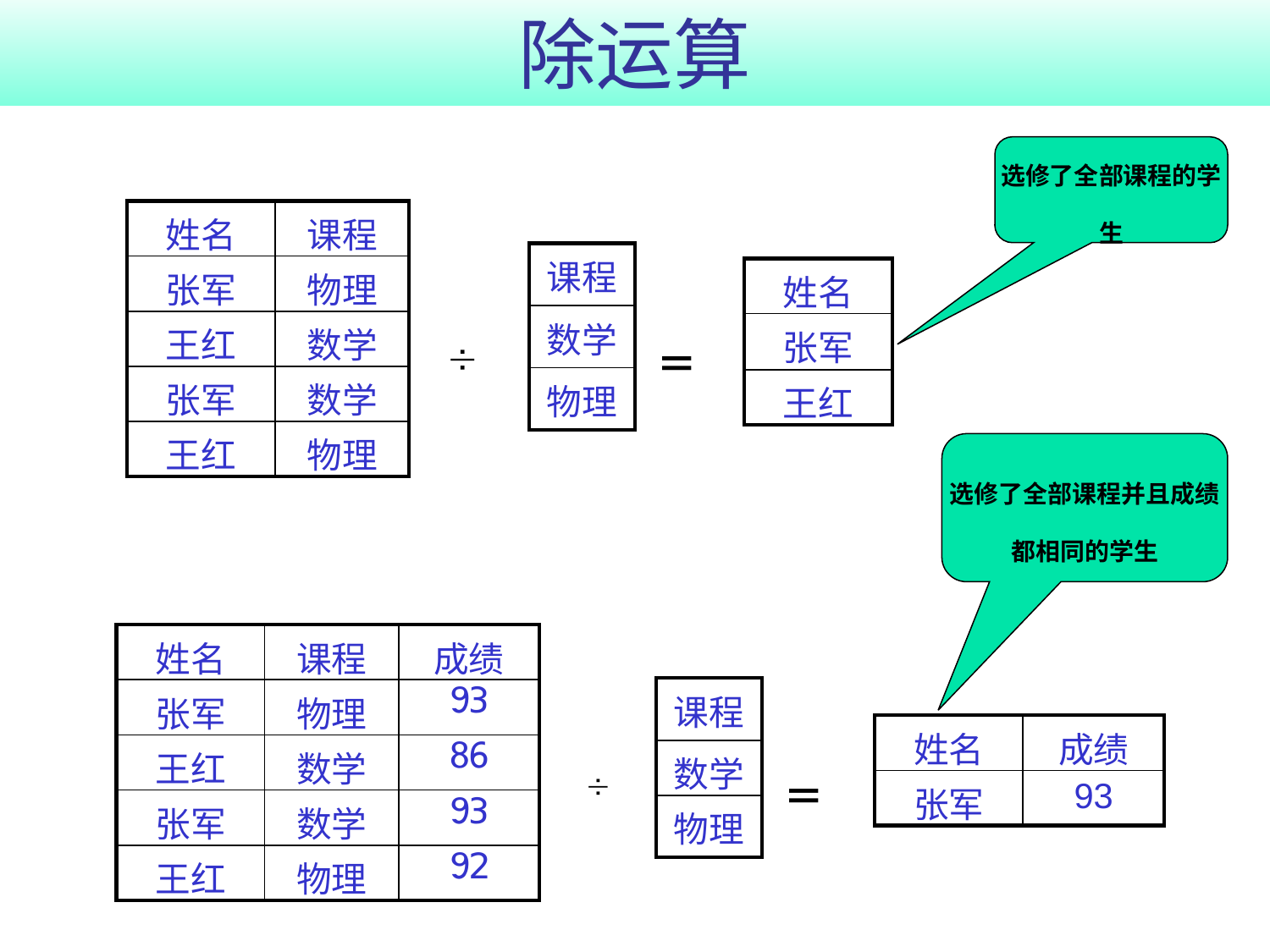

# 除运算
选修了全部课程的学生
| 姓名 | 课程 |
| --- | --- |
| 张军 | 物理 |
| 王红 | 数学 |
| 张军 | 数学 |
| 王红 | 物理 |
| 课程 |
| --- |
| 数学 |
| 物理 |
| 姓名 |
| --- |
| 张军 |
| 王红 |
÷
＝
选修了全部课程并且成绩都相同的学生
| 姓名 | 课程 | 成绩 |
| --- | --- | --- |
| 张军 | 物理 | 93 |
| 王红 | 数学 | 86 |
| 张军 | 数学 | 93 |
| 王红 | 物理 | 92 |
| 课程 |
| --- |
| 数学 |
| 物理 |
| 姓名 | 成绩 |
| --- | --- |
| 张军 | 93 |
＝
÷